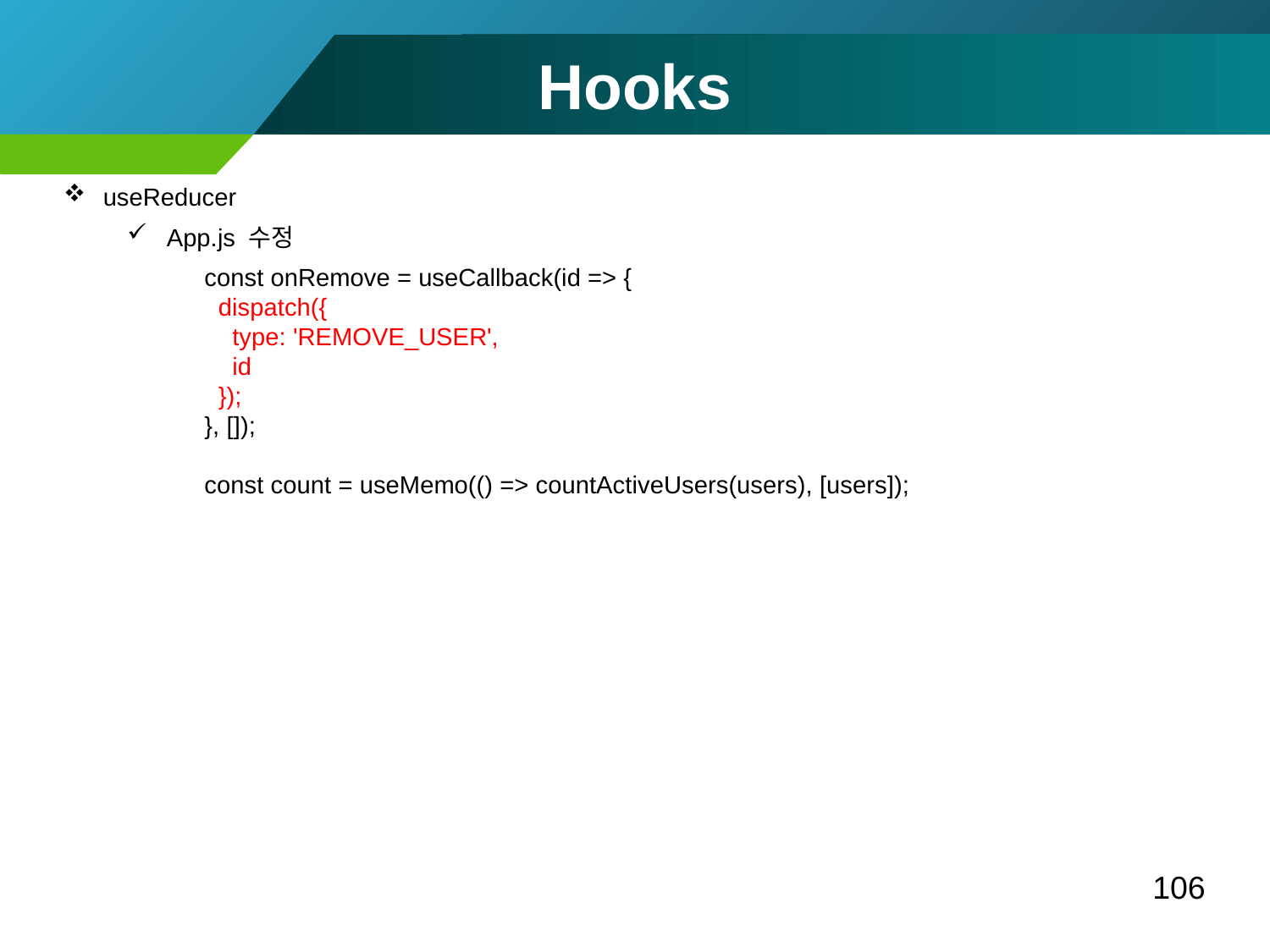

Hooks
useReducer
App.js 수정
  const onRemove = useCallback(id => {
    dispatch({
      type: 'REMOVE_USER',
      id
    });
  }, []);

  const count = useMemo(() => countActiveUsers(users), [users]);
106